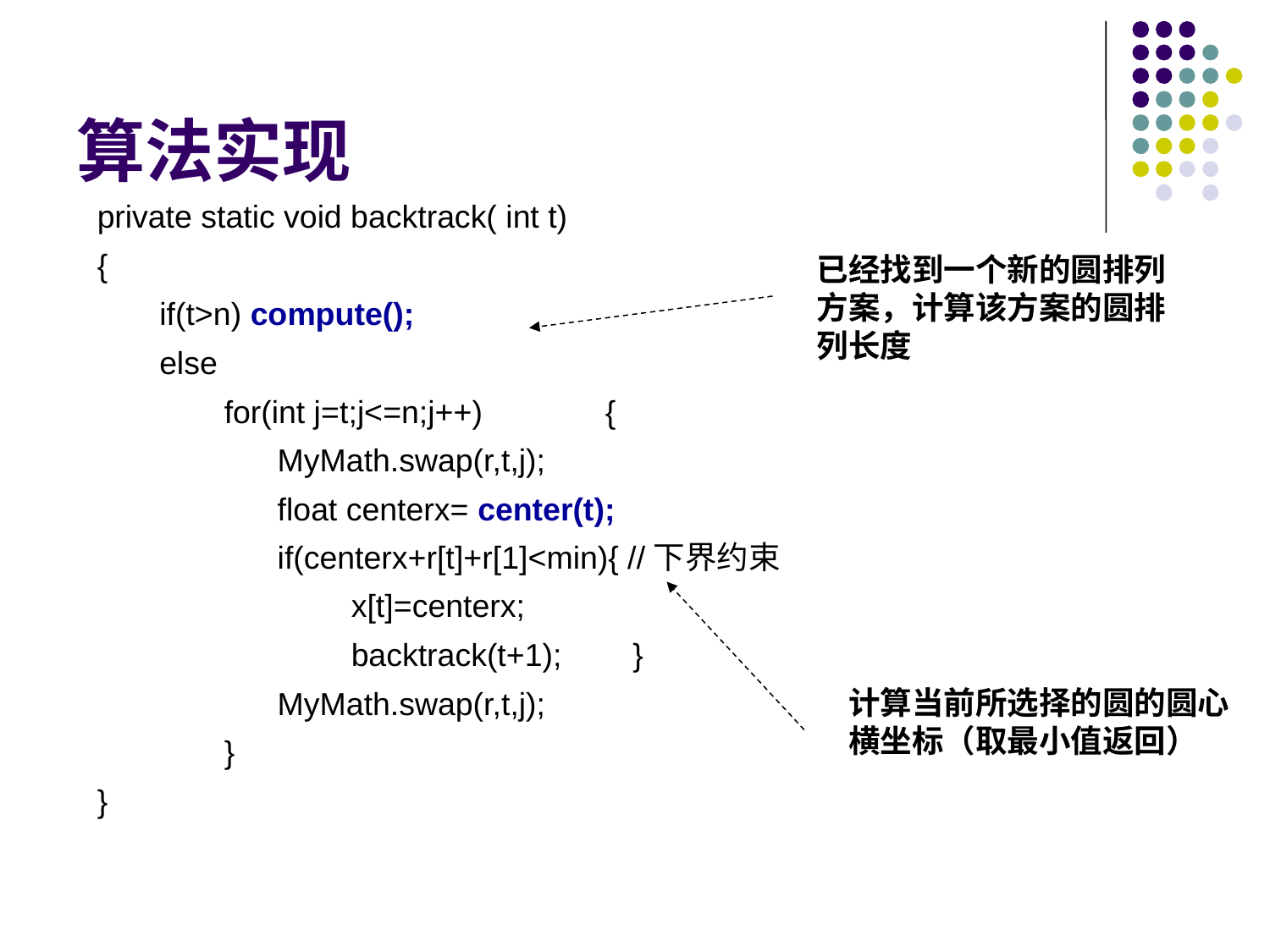

# 算法实现
private static void backtrack( int t)
{
       if(t>n) compute();
       else
	for(int j=t;j<=n;j++)	{
	      MyMath.swap(r,t,j);
	      float centerx= center(t);
   	      if(centerx+r[t]+r[1]<min){ //下界约束
		x[t]=centerx;
		backtrack(t+1);        }
	      MyMath.swap(r,t,j);
	}
}
已经找到一个新的圆排列方案，计算该方案的圆排列长度

计算当前所选择的圆的圆心横坐标（取最小值返回）